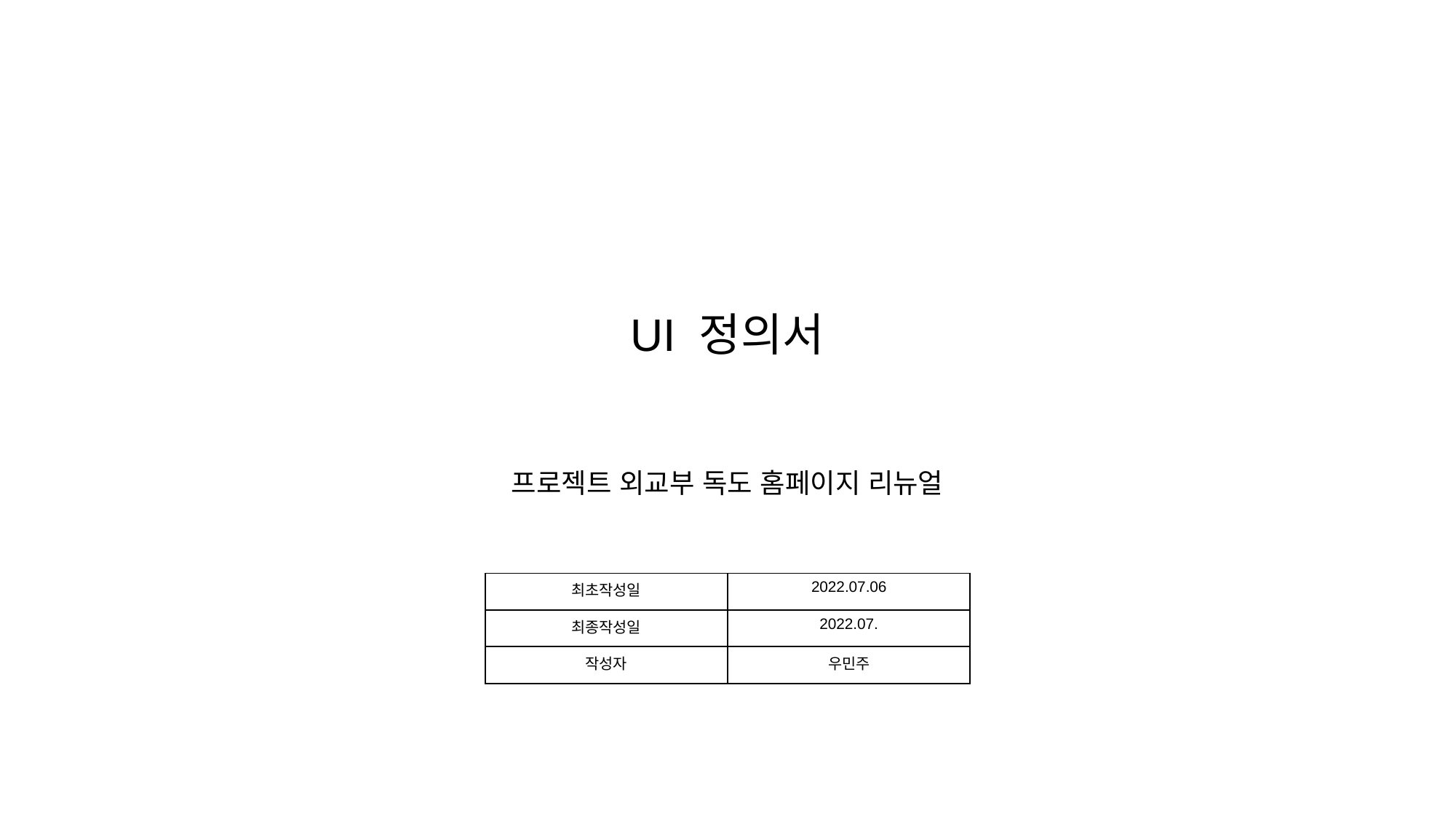

UI 정의서
프로젝트 외교부 독도 홈페이지 리뉴얼
| 최초작성일 | 2022.07.06 |
| --- | --- |
| 최종작성일 | 2022.07. |
| 작성자 | 우민주 |